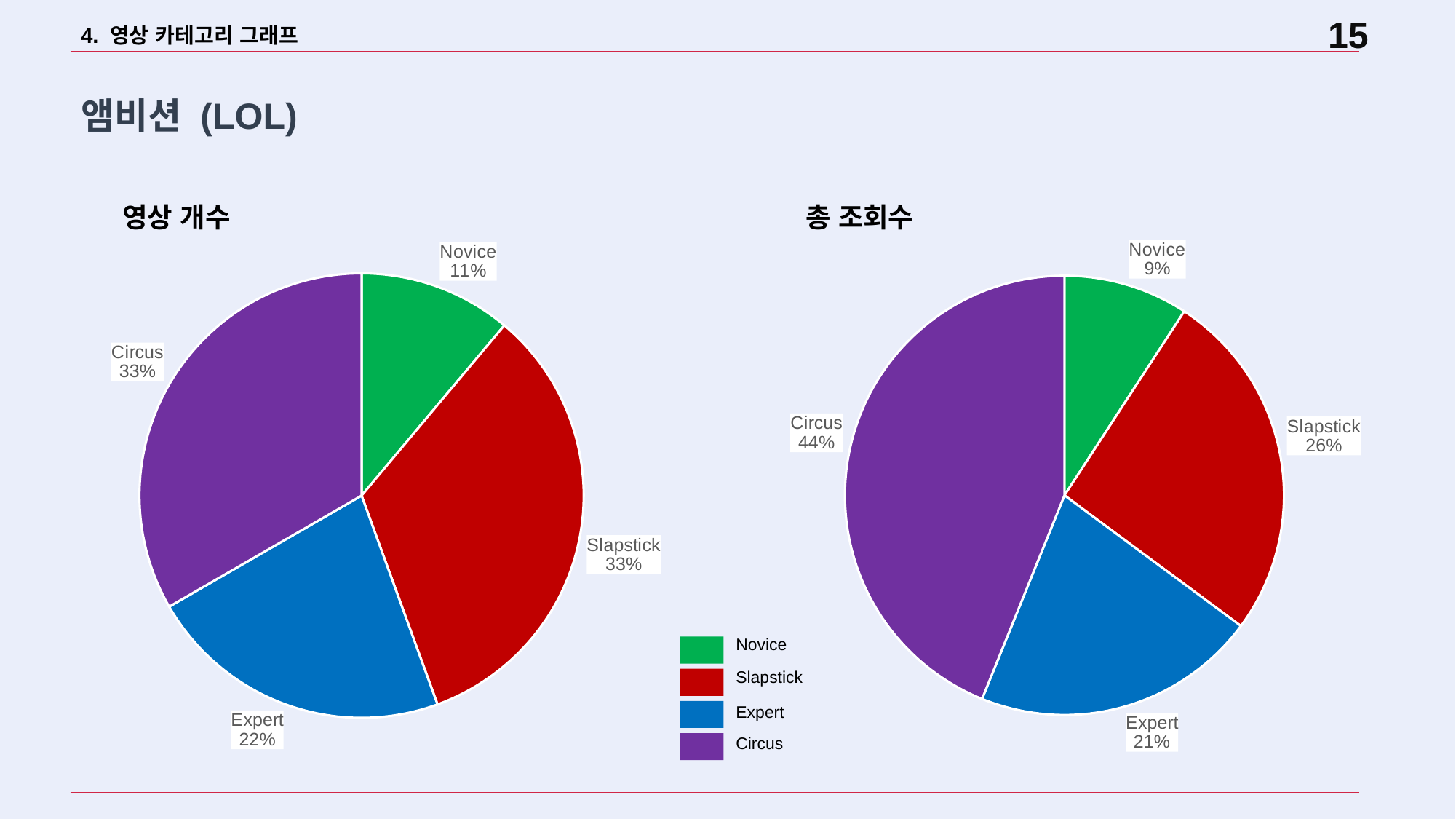

4. 영상 카테고리 그래프
앰비션 (LOL)
영상 개수
총 조회수

### Chart

| Category | 영상 개수 |
|---|---|
| Novice | 1.0 |
| Slapstick | 3.0 |
| Expert | 2.0 |
| Circus | 3.0 |

### Chart

| Category | 총 조회수 |
|---|---|
| Novice | 139724.0 |
| Slapstick | 394412.0 |
| Expert | 318974.0 |
| Circus | 666969.0 |
Novice

Slapstick

Expert

Circus